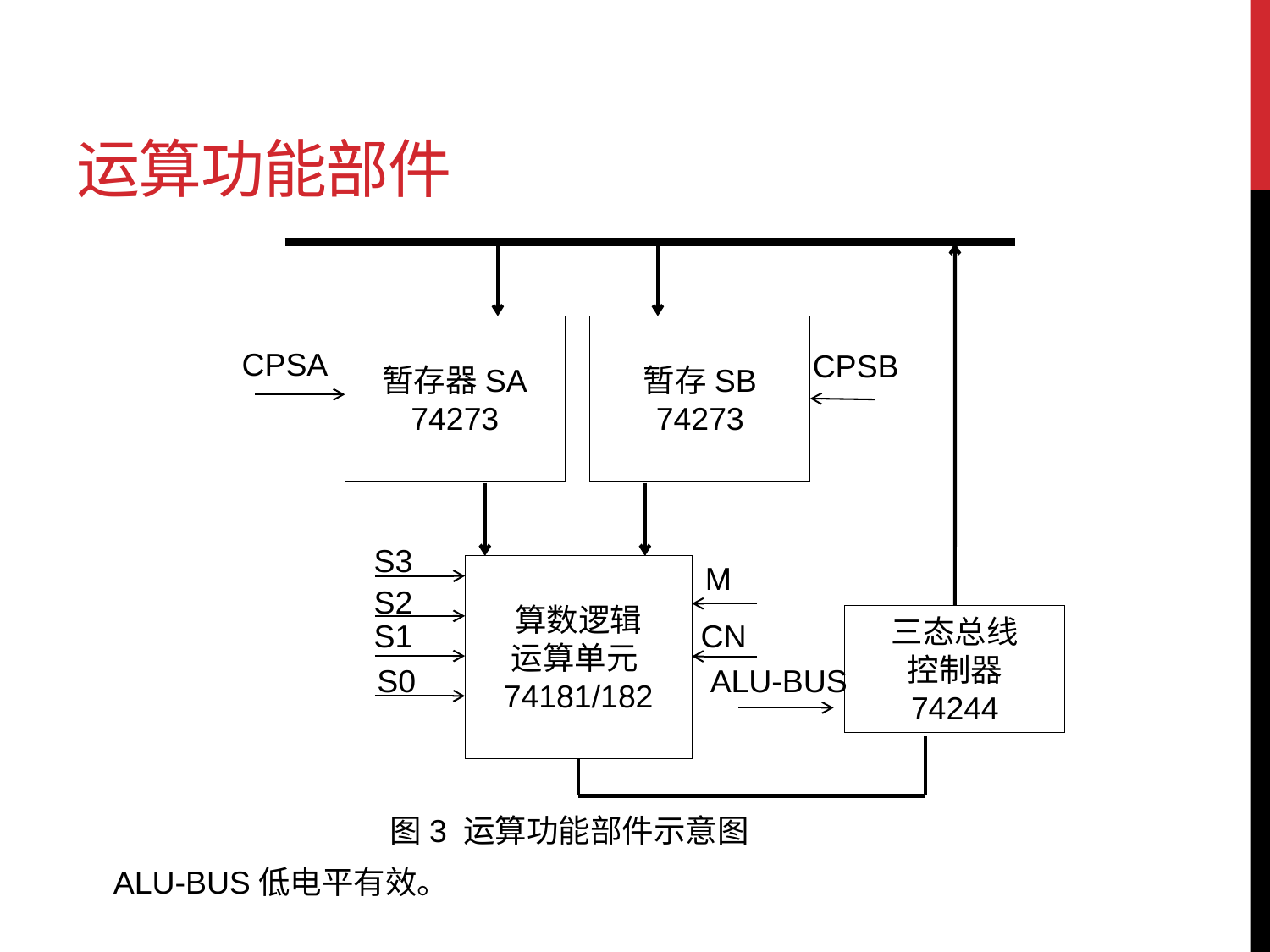

# 运算功能部件

暂存器SA
74273

暂存SB
74273

CPSA
CPSB
S3
M

算数逻辑
运算单元74181/182

S2
三态总线
控制器
74244
S1
CN
S0
ALU-BUS
图3 运算功能部件示意图
ALU-BUS低电平有效。